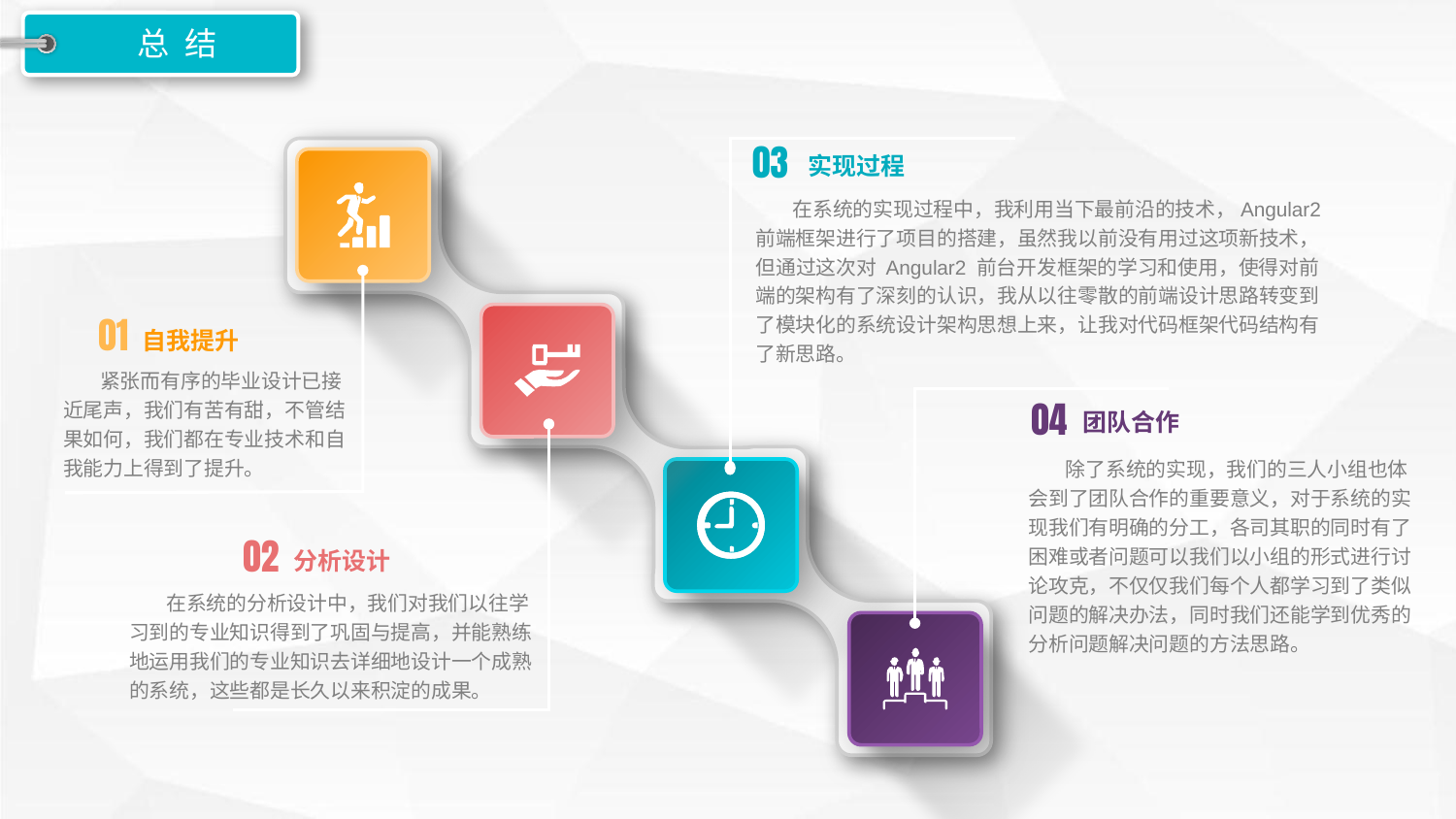

总  结

03
实现过程
       在系统的实现过程中，我利用当下最前沿的技术，Angular2前端框架进行了项目的搭建，虽然我以前没有用过这项新技术，但通过这次对 Angular2 前台开发框架的学习和使用，使得对前端的架构有了深刻的认识，我从以往零散的前端设计思路转变到了模块化的系统设计架构思想上来，让我对代码框架代码结构有了新思路。

01
自我提升
       紧张而有序的毕业设计已接近尾声，我们有苦有甜，不管结果如何，我们都在专业技术和自我能力上得到了提升。

04
团队合作
       除了系统的实现，我们的三人小组也体会到了团队合作的重要意义，对于系统的实现我们有明确的分工，各司其职的同时有了困难或者问题可以我们以小组的形式进行讨论攻克，不仅仅我们每个人都学习到了类似问题的解决办法，同时我们还能学到优秀的分析问题解决问题的方法思路。

02
分析设计
       在系统的分析设计中，我们对我们以往学习到的专业知识得到了巩固与提高，并能熟练地运用我们的专业知识去详细地设计一个成熟的系统，这些都是长久以来积淀的成果。